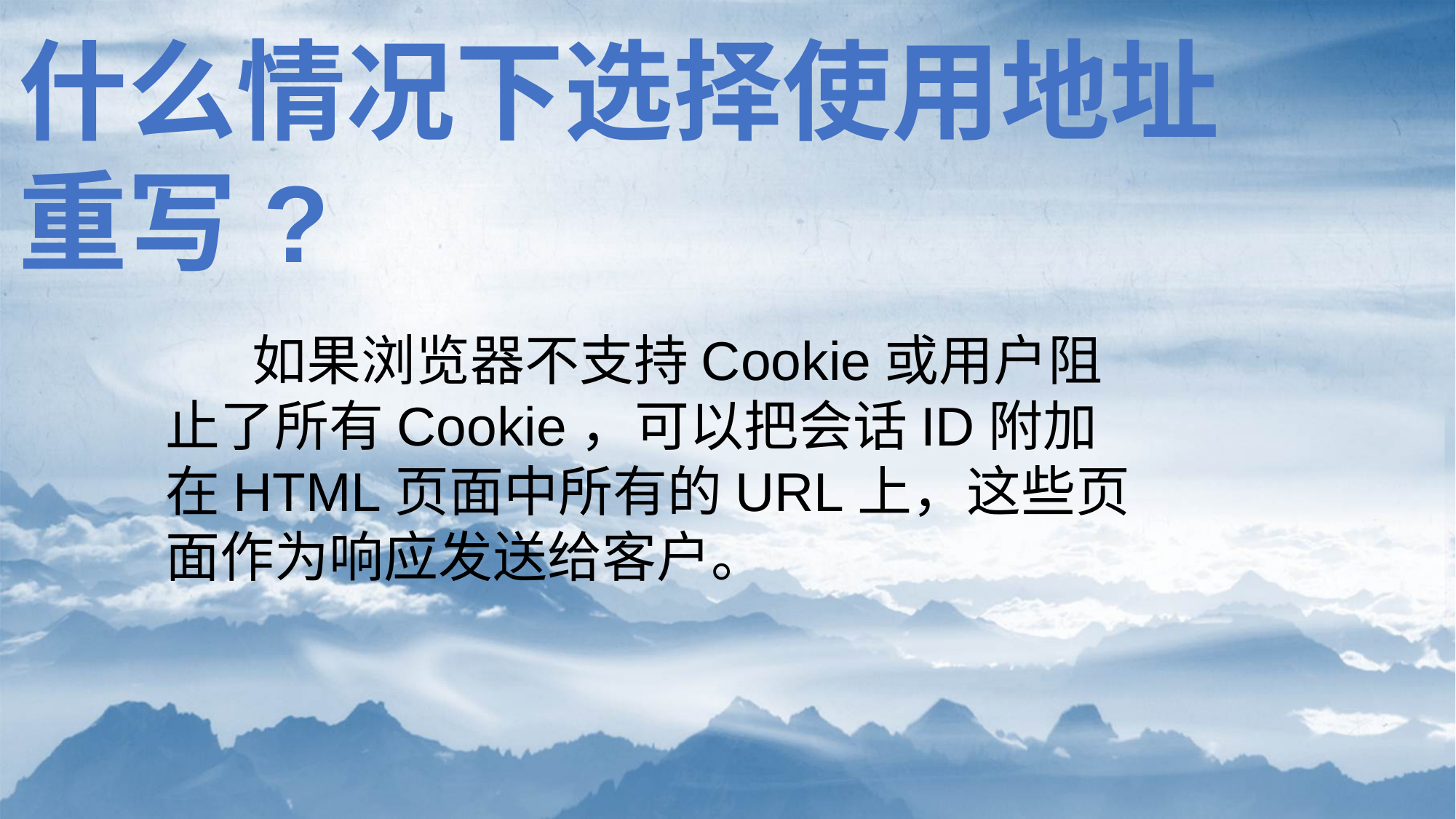

什么情况下选择使用地址重写?
      如果浏览器不支持Cookie或用户阻止了所有Cookie，可以把会话ID附加在HTML页面中所有的URL上，这些页面作为响应发送给客户。